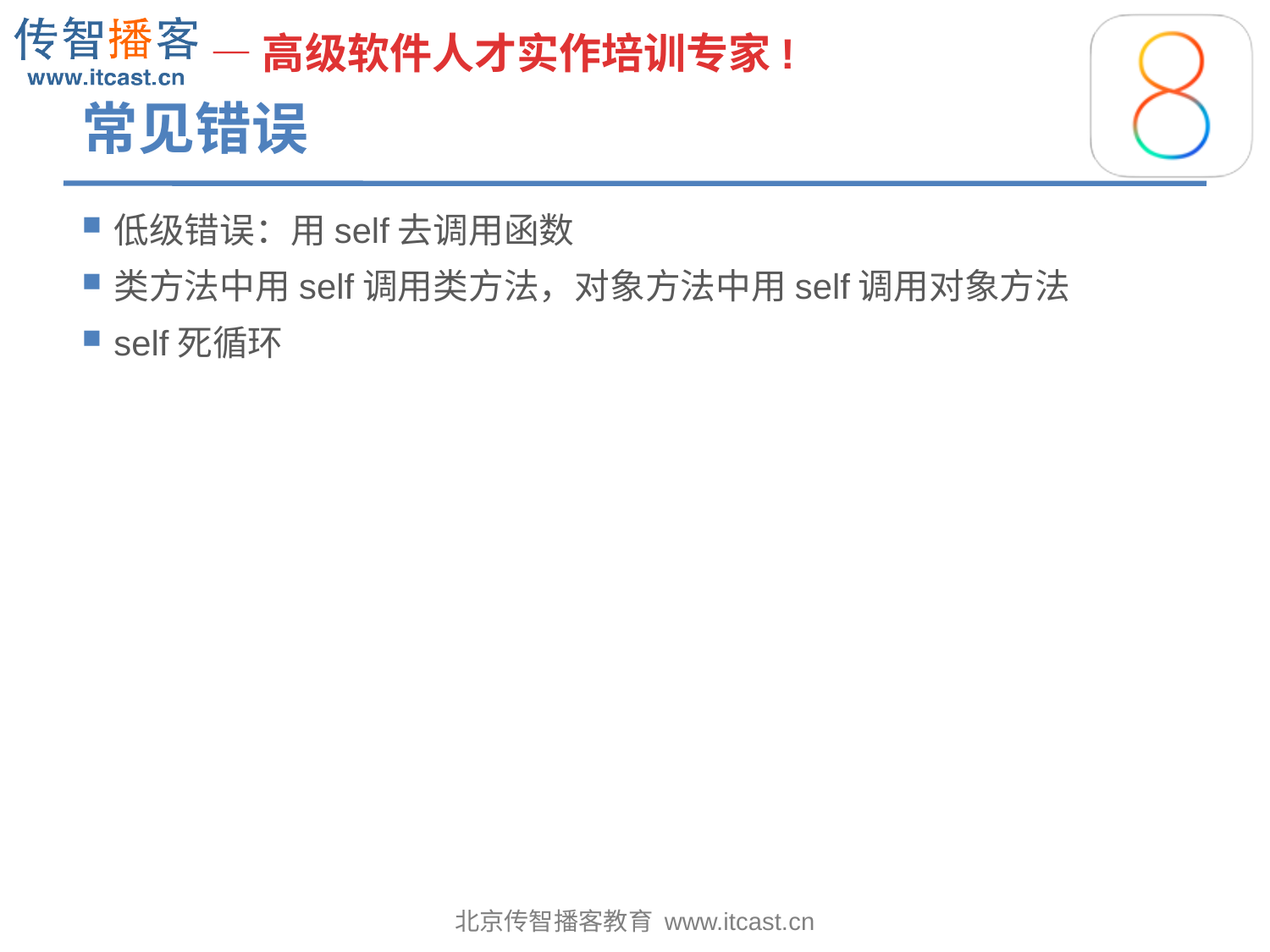

# 常见错误
低级错误：用self去调用函数
类方法中用self调用类方法，对象方法中用self调用对象方法
self死循环